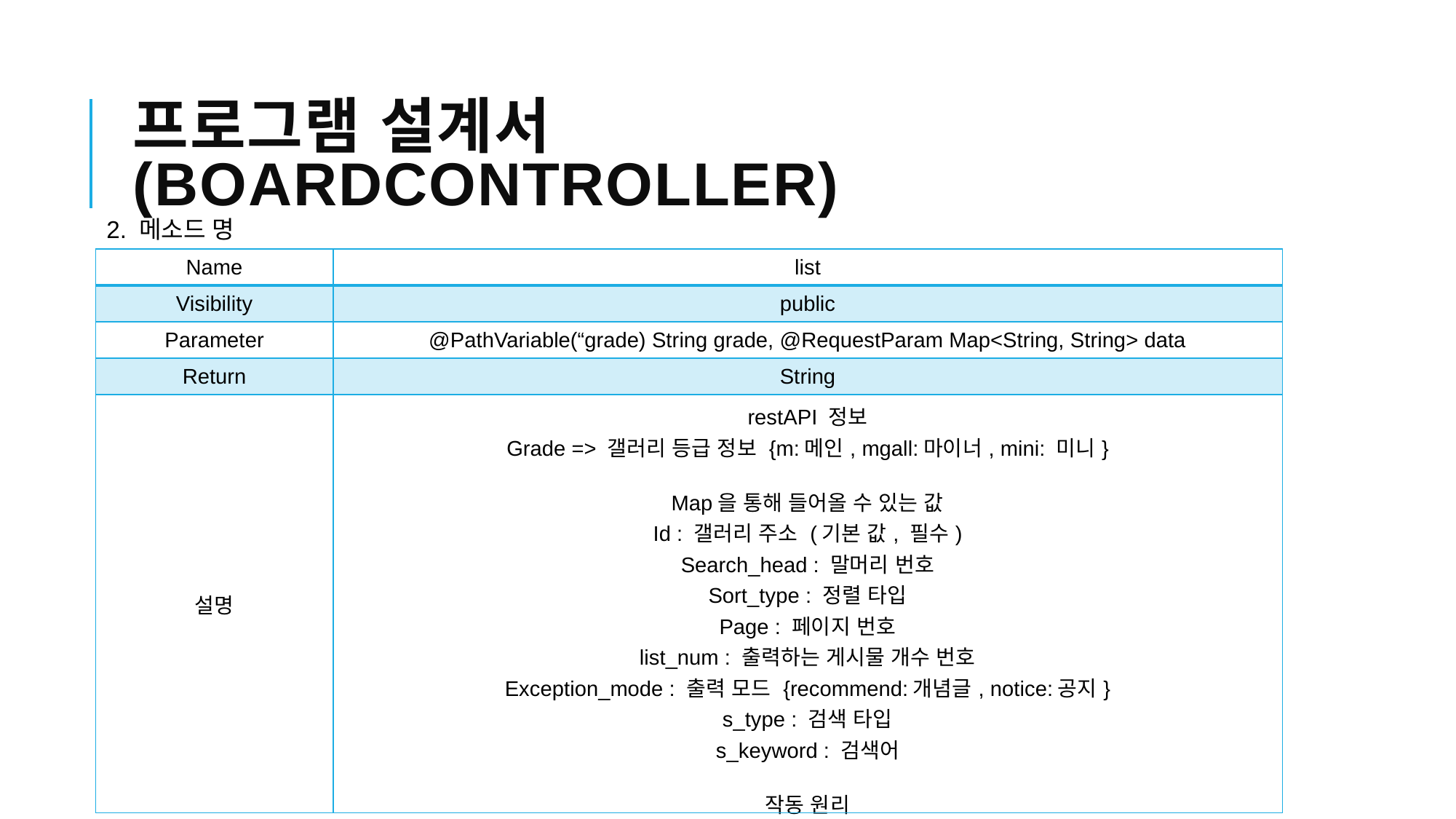

# 프로그램 설계서(boardcontroller)
2. 메소드 명
| Name | list |
| --- | --- |
| Visibility | public |
| Parameter | @PathVariable(“grade) String grade, @RequestParam Map<String, String> data |
| Return | String |
| 설명 | restAPI 정보 Grade => 갤러리 등급 정보 {m:메인, mgall:마이너, mini: 미니} Map을 통해 들어올 수 있는 값 Id : 갤러리 주소 (기본 값, 필수) Search\_head : 말머리 번호 Sort\_type : 정렬 타입 Page : 페이지 번호 list\_num : 출력하는 게시물 개수 번호 Exception\_mode : 출력 모드 {recommend:개념글, notice:공지} s\_type : 검색 타입 s\_keyword : 검색어 작동 원리 들어온 id 값 과 grade에 따른 갤러리 정보 가져오기 => NULL 일 경우 잘못 된 접근 페이지 리턴 들어온 값에 따라 글 목록 가져 오기 |